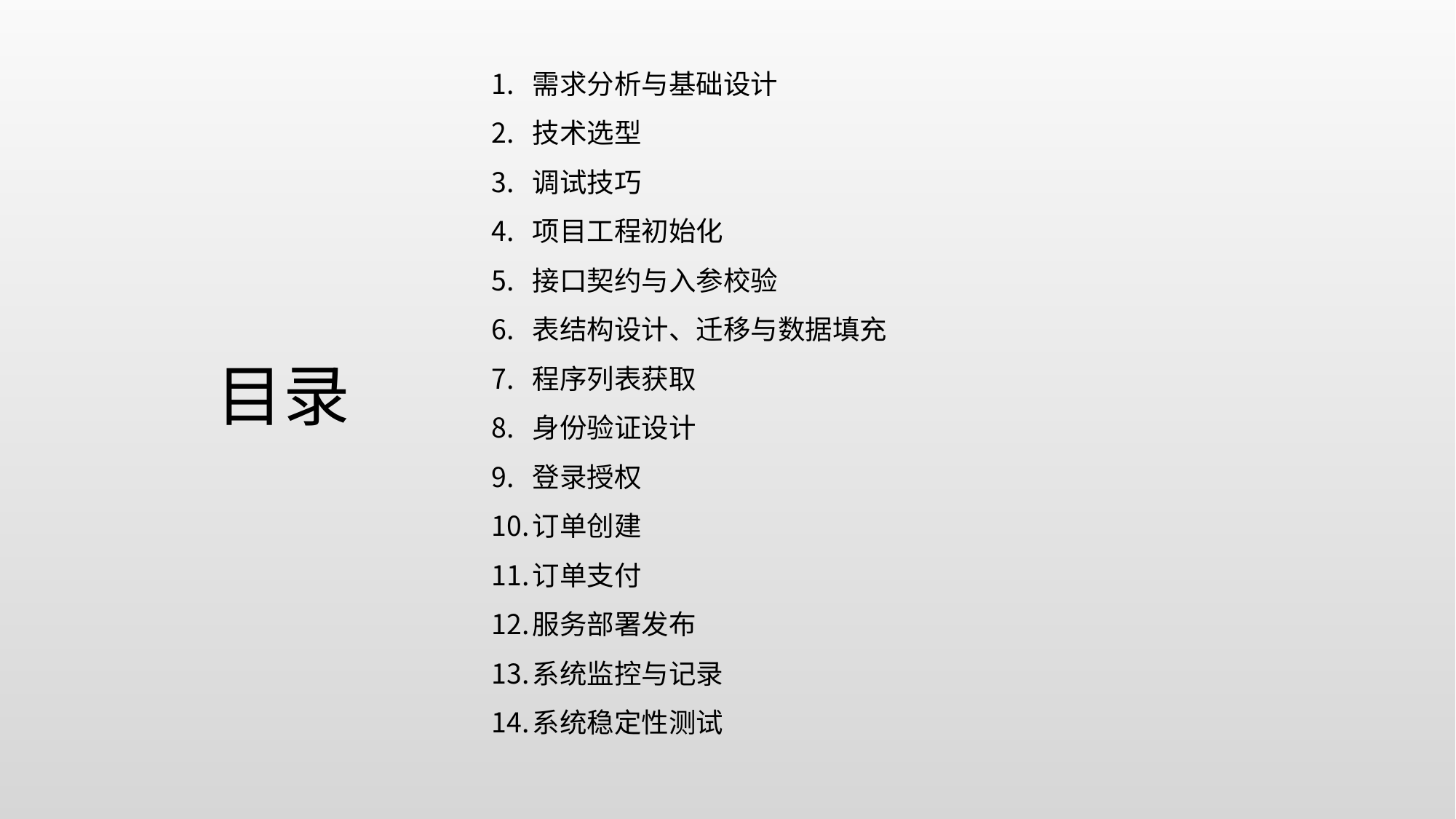

# 目录
需求分析与基础设计
技术选型
调试技巧
项目工程初始化
接口契约与入参校验
表结构设计、迁移与数据填充
程序列表获取
身份验证设计
登录授权
订单创建
订单支付
服务部署发布
系统监控与记录
系统稳定性测试